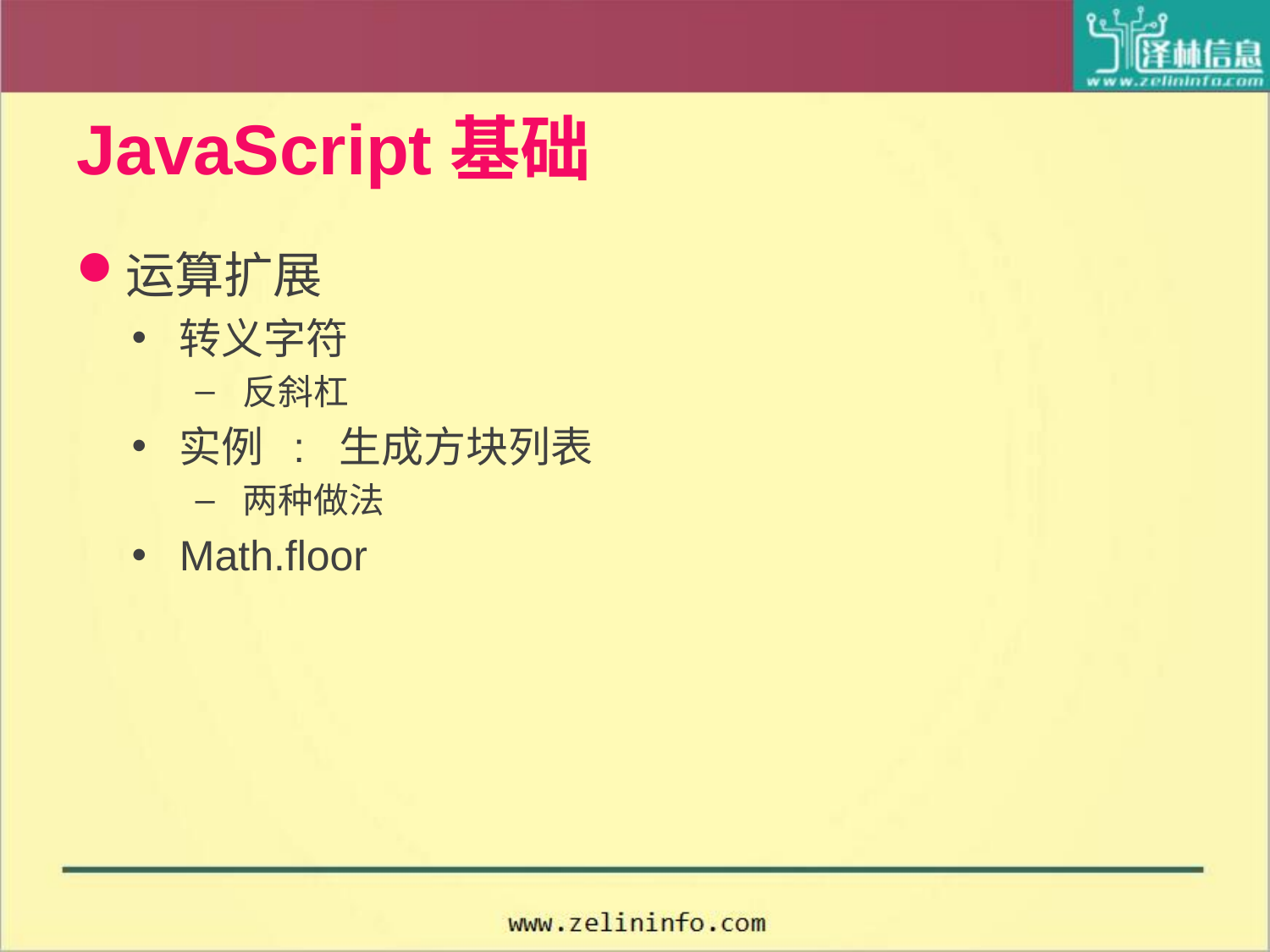

# JavaScript基础
运算扩展
转义字符
反斜杠
实例  :  生成方块列表
两种做法
Math.floor